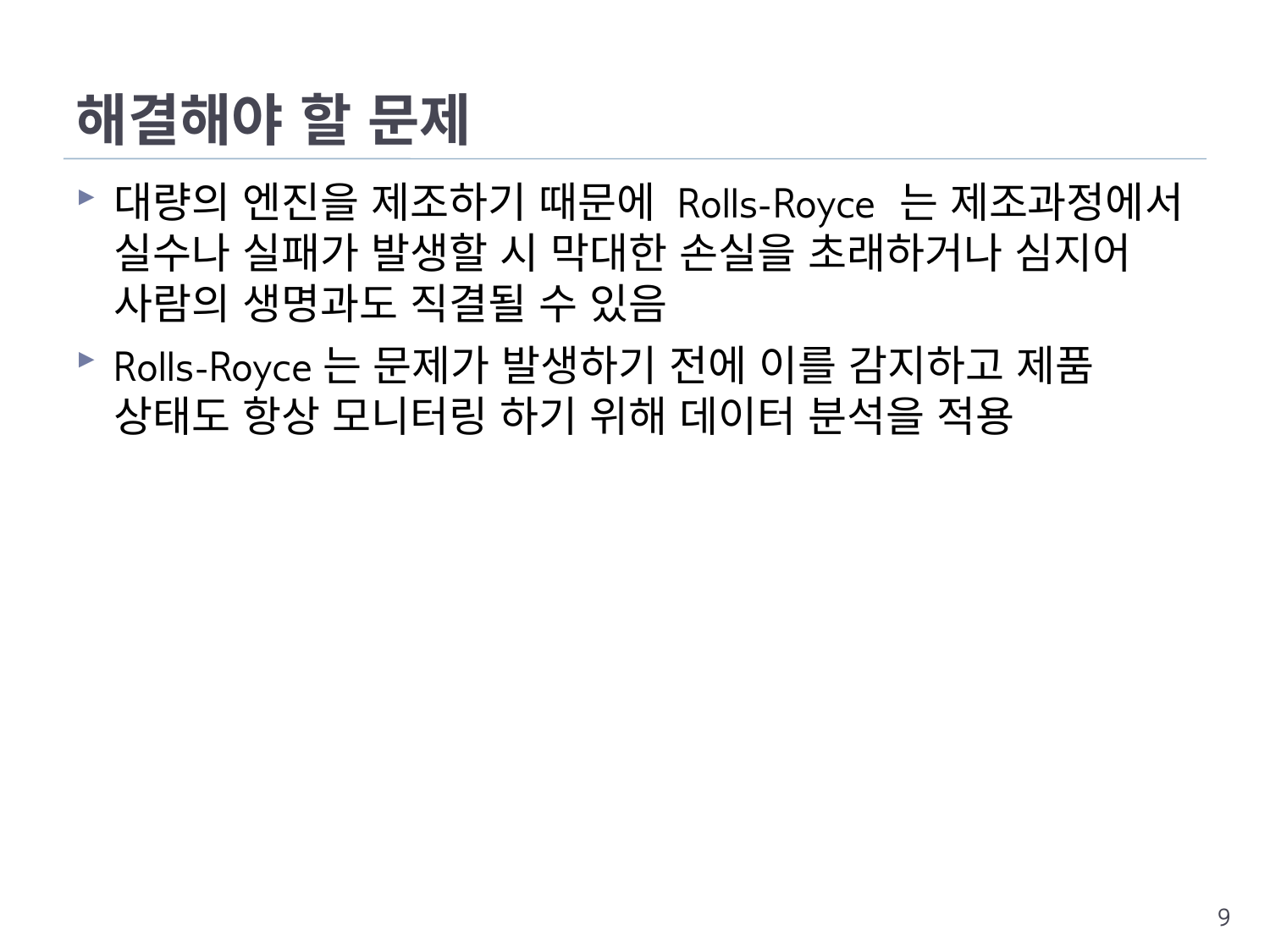

# 해결해야 할 문제
대량의 엔진을 제조하기 때문에 Rolls-Royce 는 제조과정에서 실수나 실패가 발생할 시 막대한 손실을 초래하거나 심지어 사람의 생명과도 직결될 수 있음
Rolls-Royce는 문제가 발생하기 전에 이를 감지하고 제품 상태도 항상 모니터링 하기 위해 데이터 분석을 적용
9